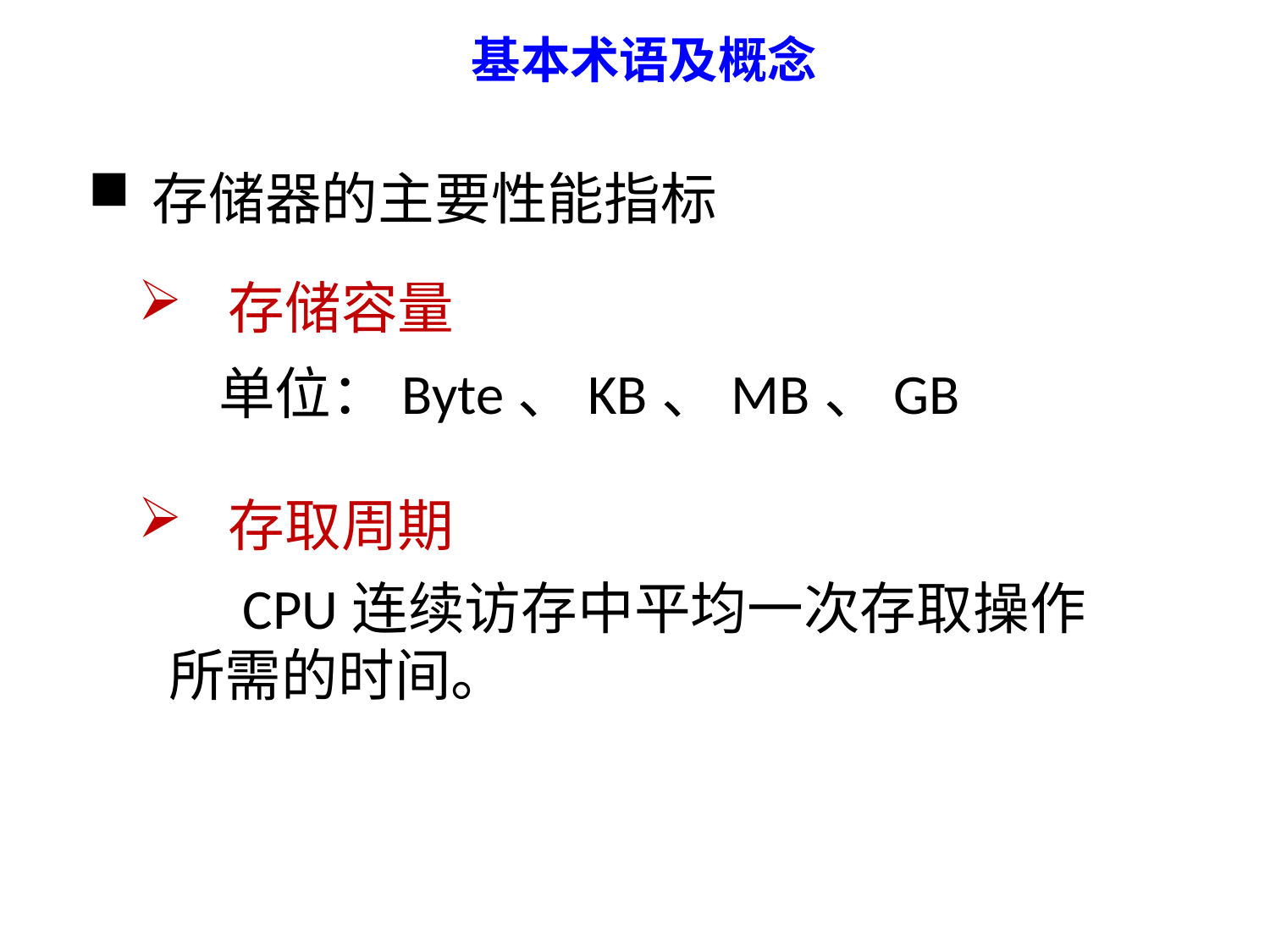

# 基本术语及概念
存储器的主要性能指标
 存储容量
单位：Byte、KB、MB、GB
 存取周期
 CPU连续访存中平均一次存取操作所需的时间。
7